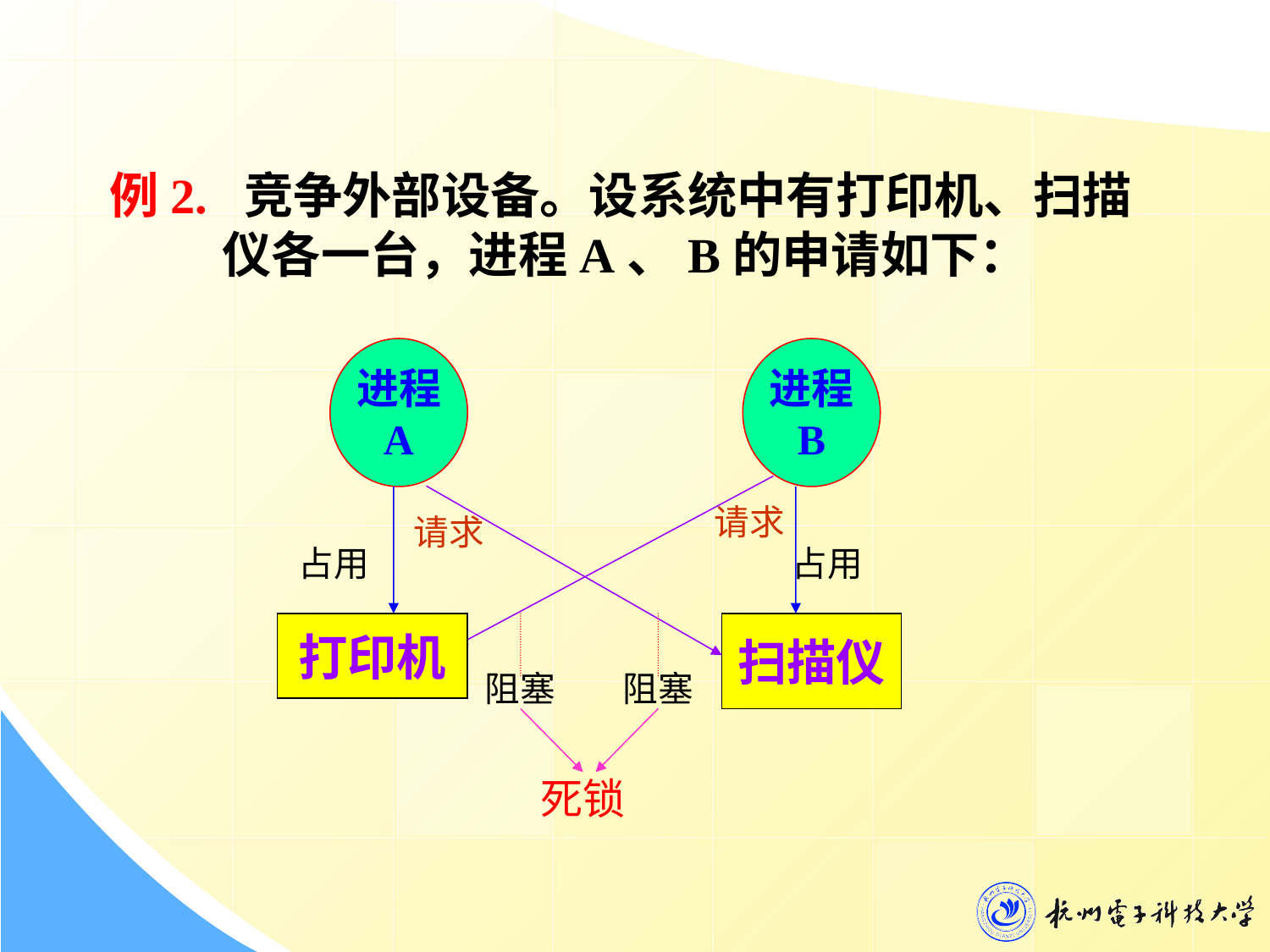

例2.  竞争外部设备。设系统中有打印机、扫描仪各一台，进程A、B的申请如下：
进程
A
进程
B

请求

请求

占用

占用
打印机

阻塞

阻塞
扫描仪

死锁